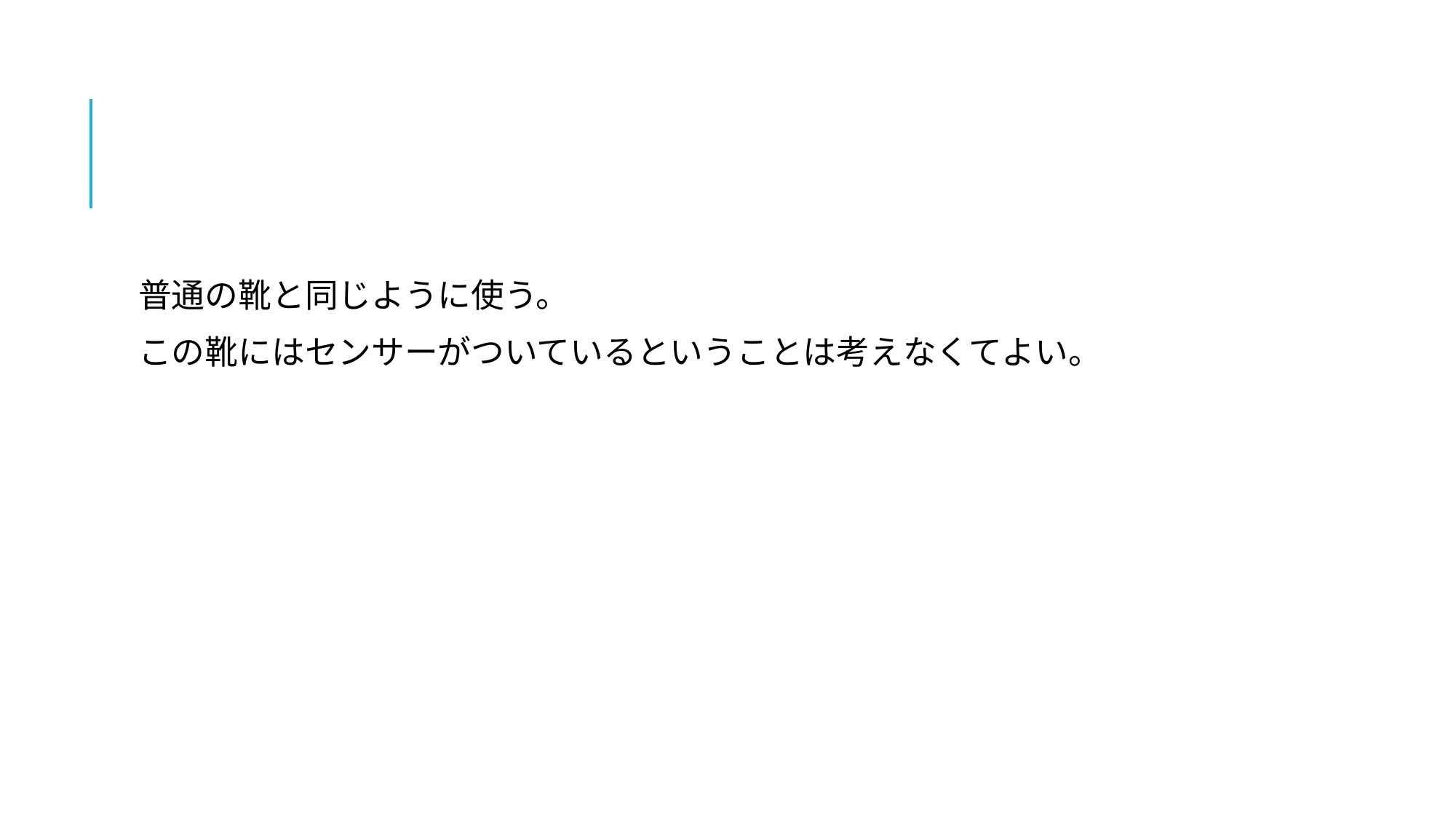

#
普通の靴と同じように使う。
この靴にはセンサーがついているということは考えなくてよい。